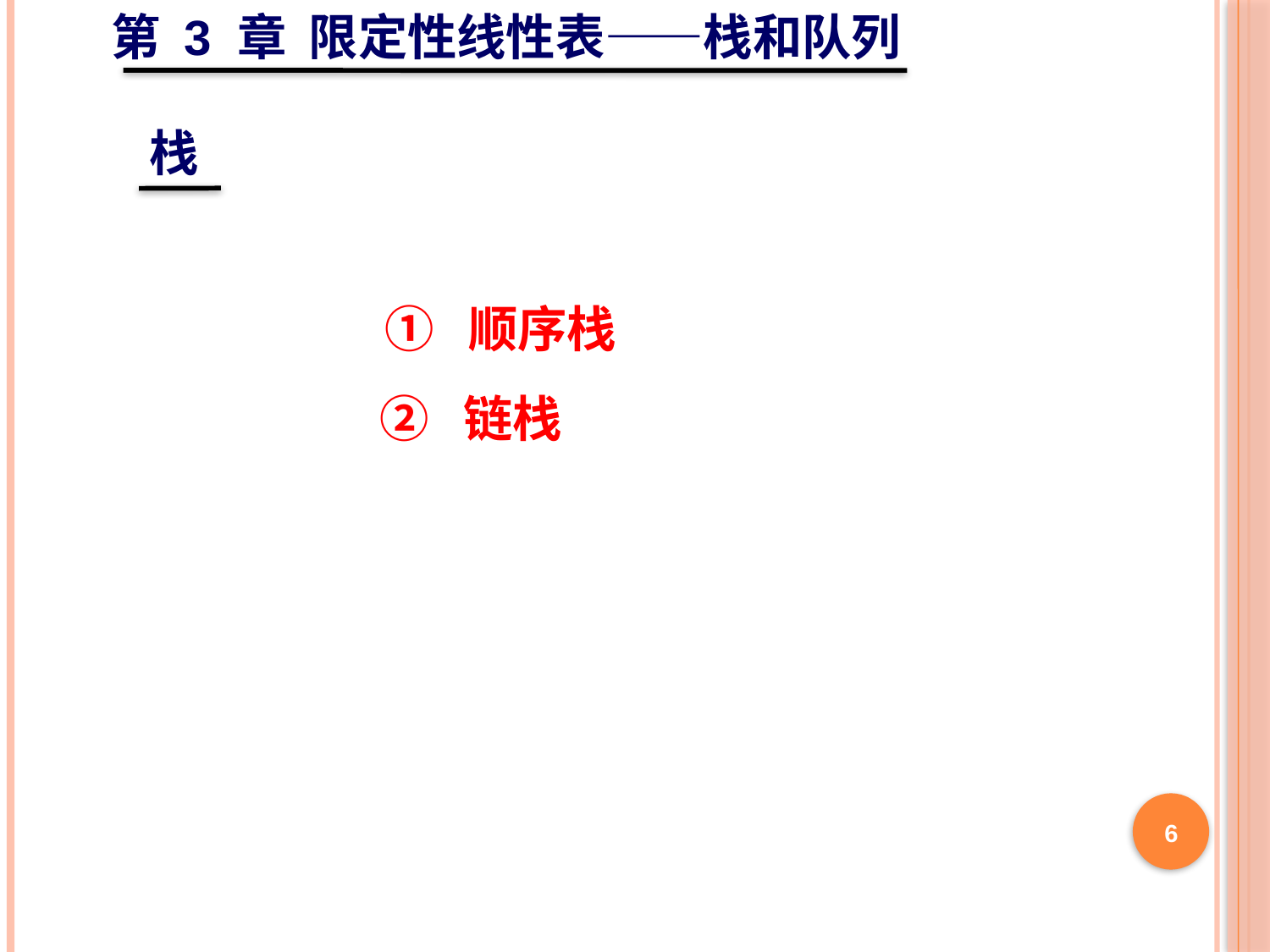

第 3 章  限定性线性表——栈和队列
栈
①  顺序栈
②  链栈
6